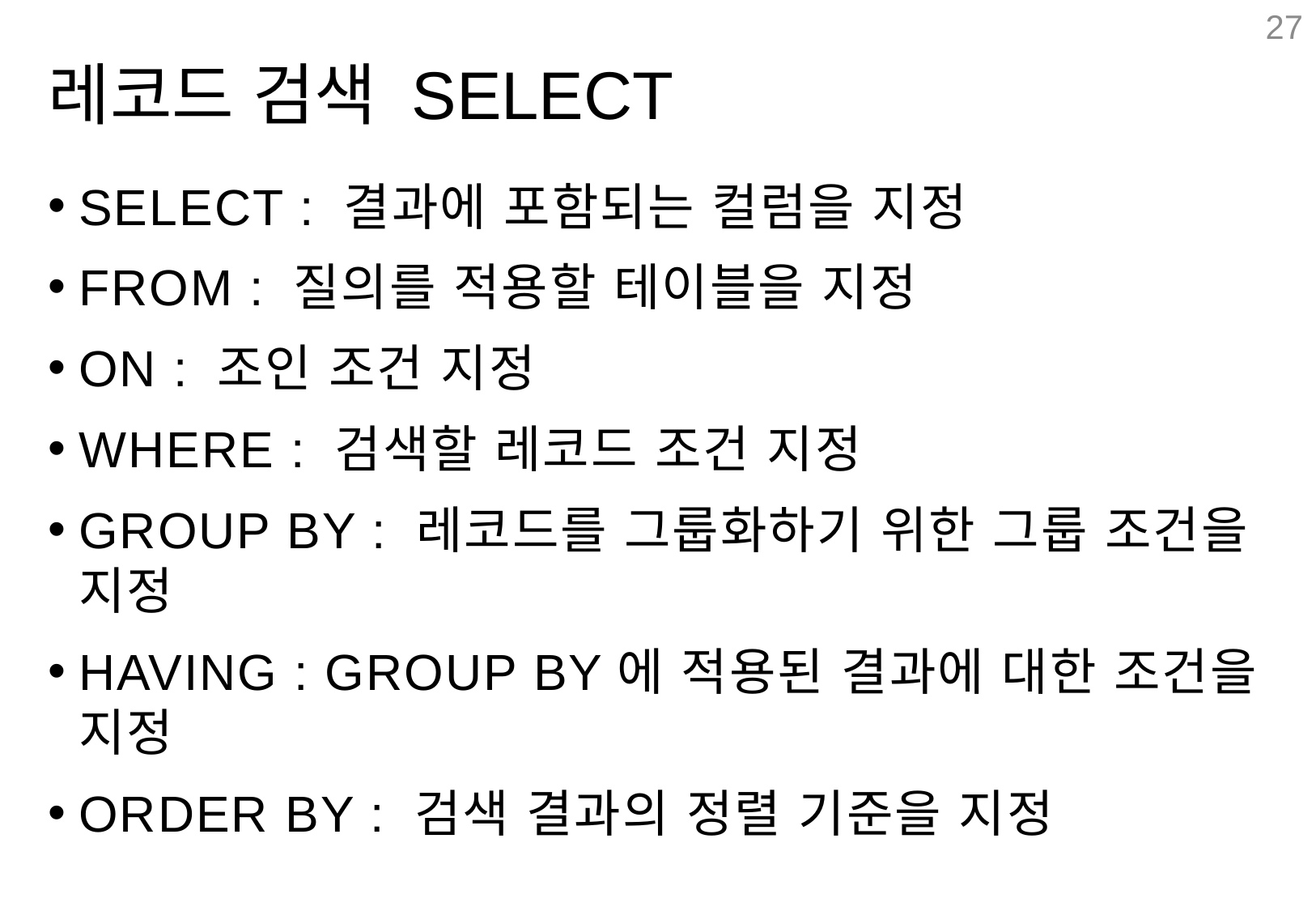

27
# 레코드 검색 SELECT
SELECT : 결과에 포함되는 컬럼을 지정
FROM : 질의를 적용할 테이블을 지정
ON : 조인 조건 지정
WHERE : 검색할 레코드 조건 지정
GROUP BY : 레코드를 그룹화하기 위한 그룹 조건을 지정
HAVING : GROUP BY에 적용된 결과에 대한 조건을 지정
ORDER BY : 검색 결과의 정렬 기준을 지정